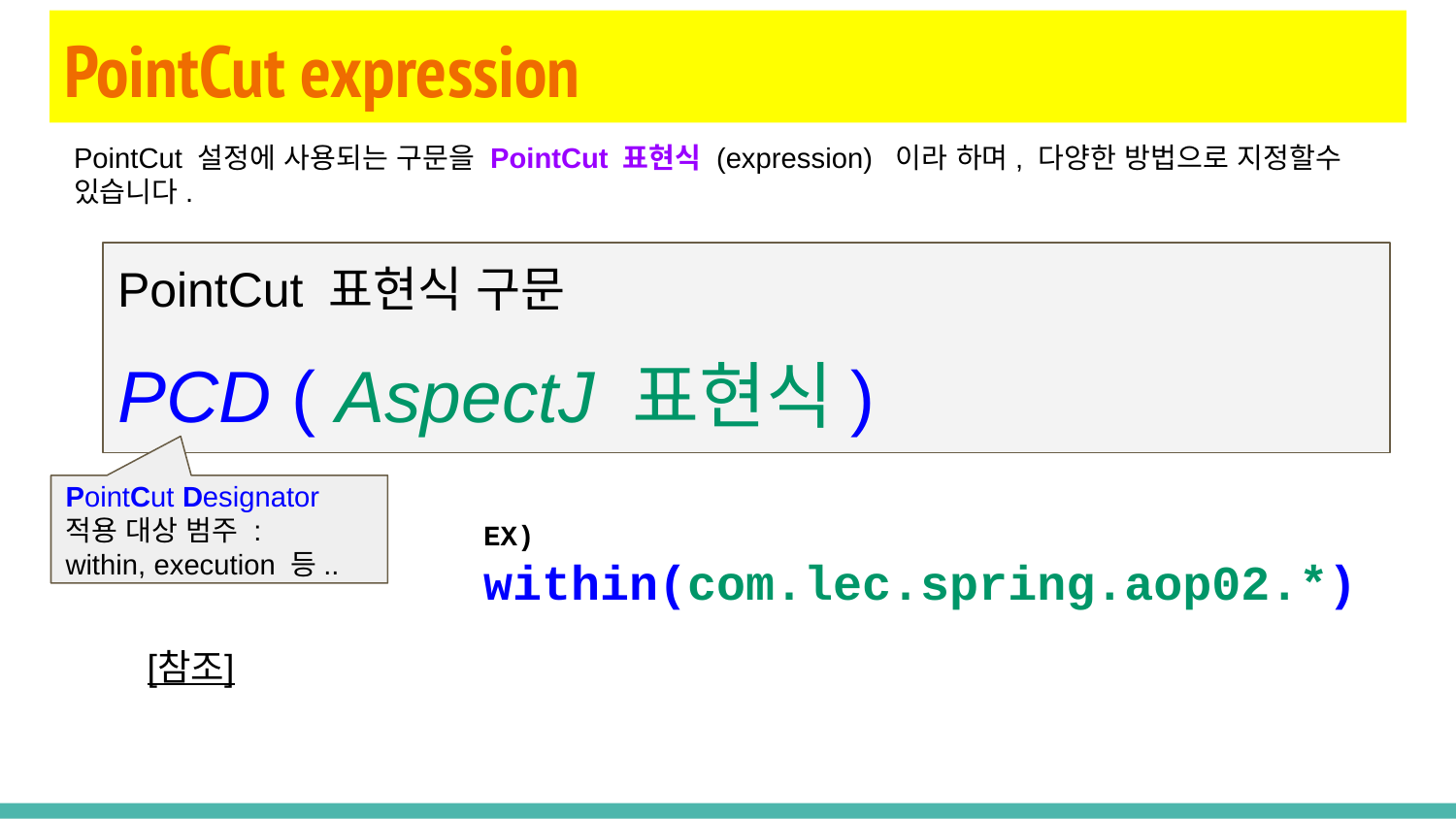

# PointCut expression
PointCut 설정에 사용되는 구문을 PointCut 표현식 (expression)  이라 하며, 다양한 방법으로 지정할수 있습니다.
PointCut 표현식 구문
PCD ( AspectJ 표현식)

PointCut Designator
적용 대상 범주 :
within, execution 등..
EX)
within(com.lec.spring.aop02.*)
[참조]